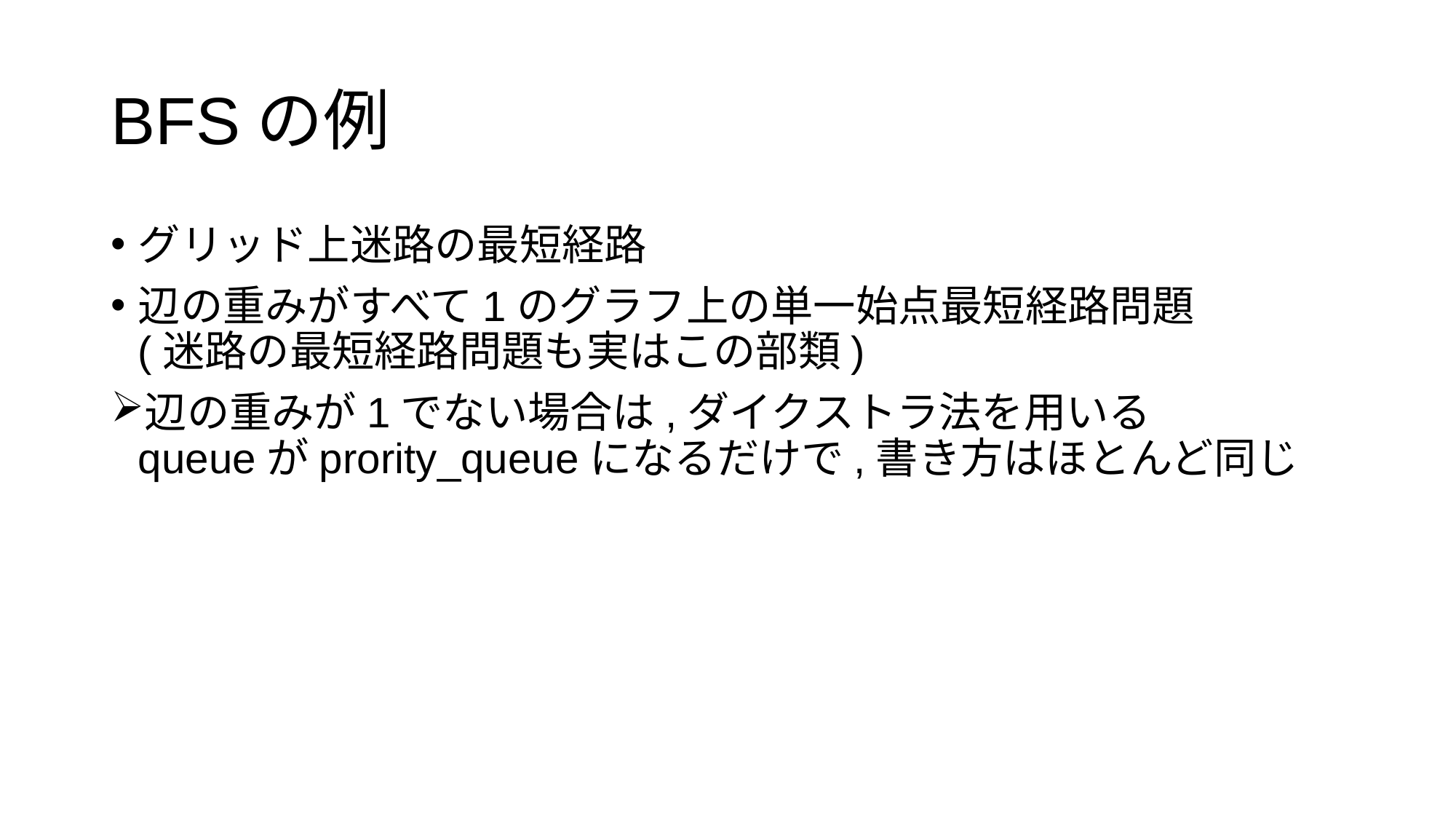

# BFSの例
グリッド上迷路の最短経路
辺の重みがすべて1のグラフ上の単一始点最短経路問題
(迷路の最短経路問題も実はこの部類)
辺の重みが1でない場合は,ダイクストラ法を用いる
queueがprority_queueになるだけで,書き方はほとんど同じ